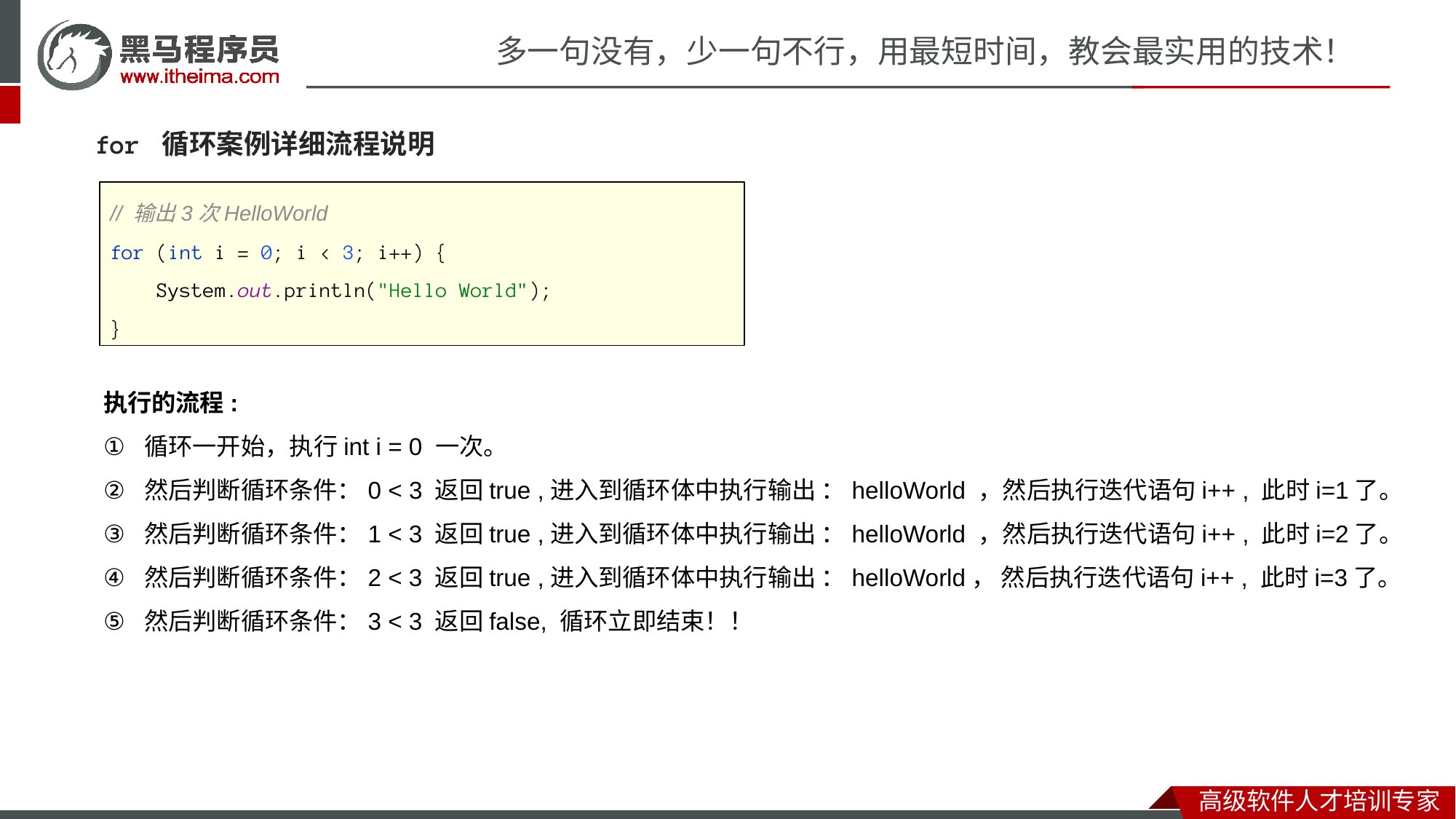

for 循环案例详细流程说明
// 输出3次HelloWorld
for (int i = 0; i < 3; i++) {
    System.out.println("Hello World");
}
执行的流程:
循环一开始，执行int i = 0 一次。
然后判断循环条件：0 < 3 返回true ,进入到循环体中执行输出 ：helloWorld ，然后执行迭代语句i++ , 此时i=1了。
然后判断循环条件：1 < 3 返回true ,进入到循环体中执行输出 ：helloWorld ，然后执行迭代语句i++ , 此时i=2了。
然后判断循环条件：2 < 3 返回true ,进入到循环体中执行输出 ：helloWorld， 然后执行迭代语句i++ , 此时i=3了。
然后判断循环条件：3 < 3 返回false, 循环立即结束！！